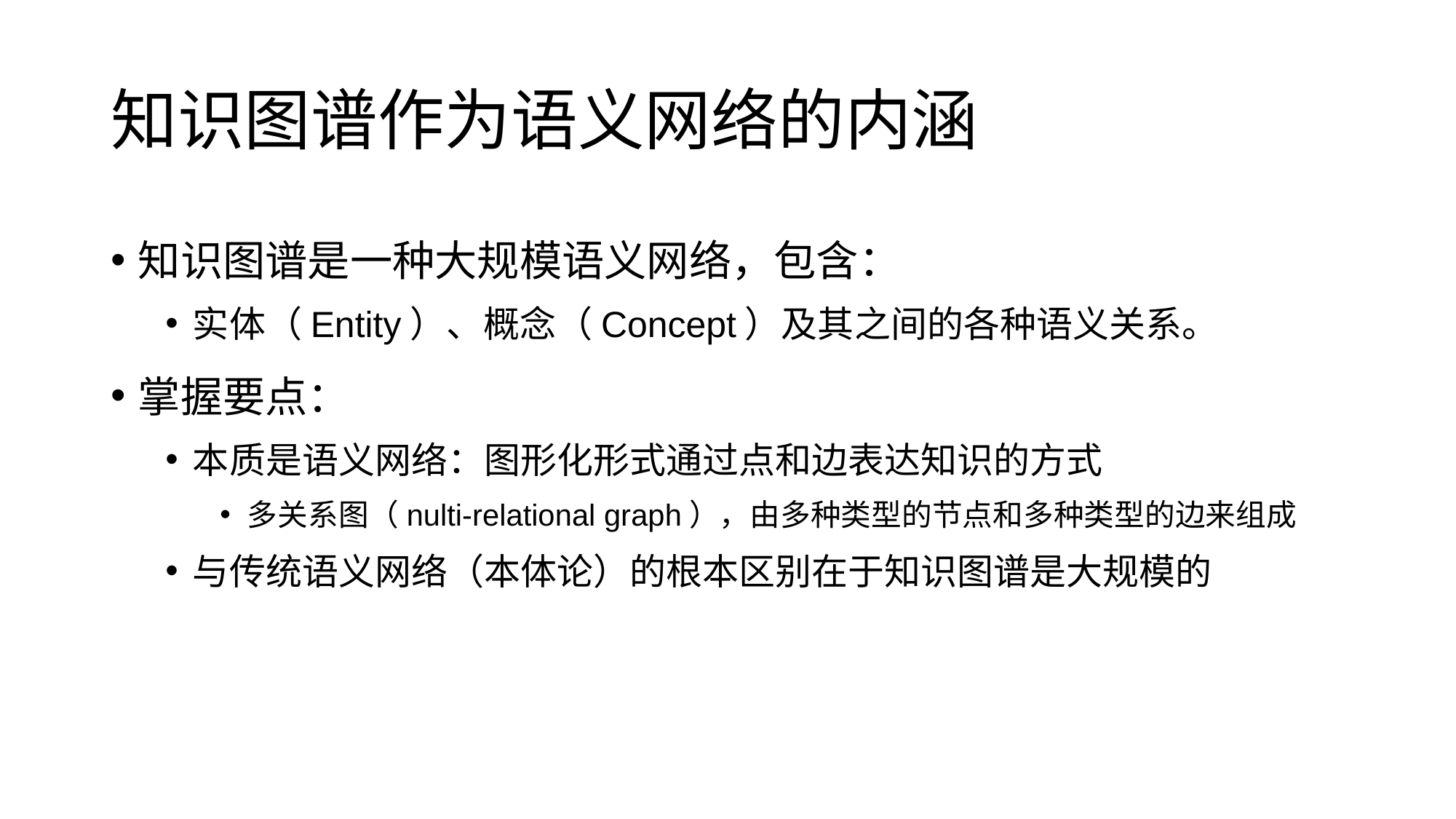

# 知识图谱作为语义网络的内涵
知识图谱是一种大规模语义网络，包含：
实体（Entity）、概念（Concept）及其之间的各种语义关系。
掌握要点：
本质是语义网络：图形化形式通过点和边表达知识的方式
多关系图（nulti-relational graph），由多种类型的节点和多种类型的边来组成
与传统语义网络（本体论）的根本区别在于知识图谱是大规模的